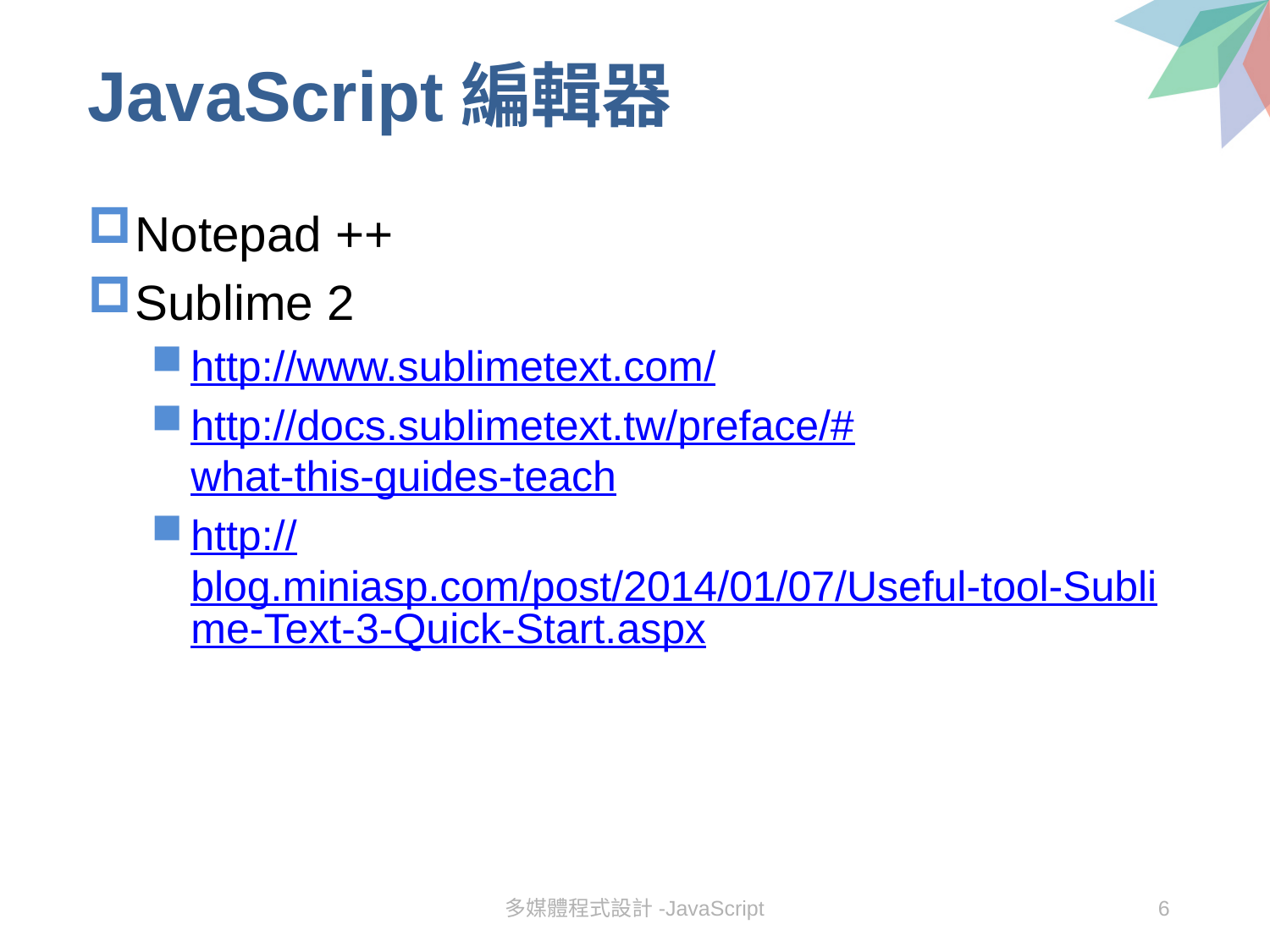

# JavaScript編輯器
Notepad ++
Sublime 2
http://www.sublimetext.com/
http://docs.sublimetext.tw/preface/#what-this-guides-teach
http://blog.miniasp.com/post/2014/01/07/Useful-tool-Sublime-Text-3-Quick-Start.aspx

多媒體程式設計-JavaScript
6